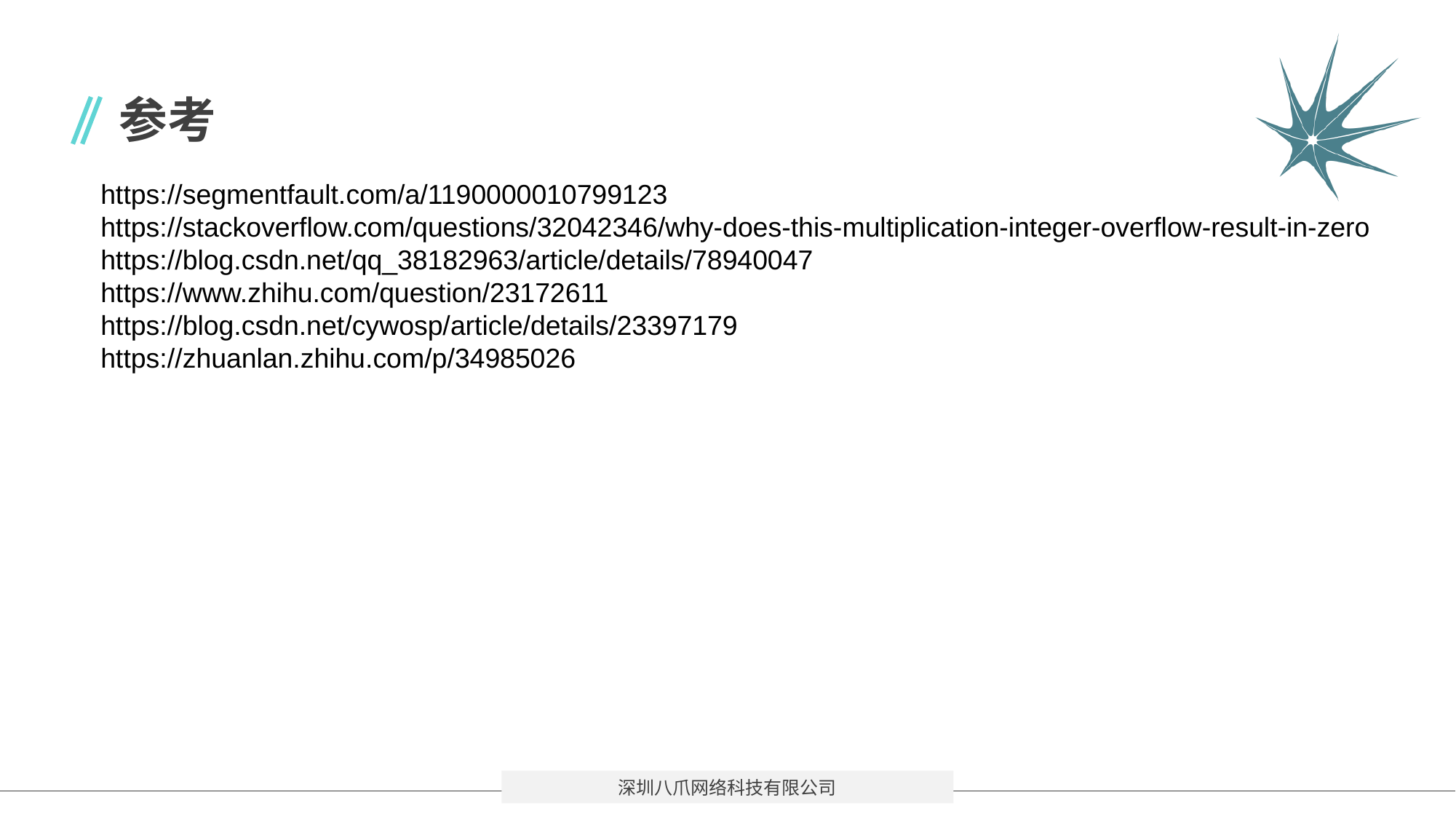

# 参考
https://segmentfault.com/a/1190000010799123
https://stackoverflow.com/questions/32042346/why-does-this-multiplication-integer-overflow-result-in-zero
https://blog.csdn.net/qq_38182963/article/details/78940047
https://www.zhihu.com/question/23172611
https://blog.csdn.net/cywosp/article/details/23397179
https://zhuanlan.zhihu.com/p/34985026

31